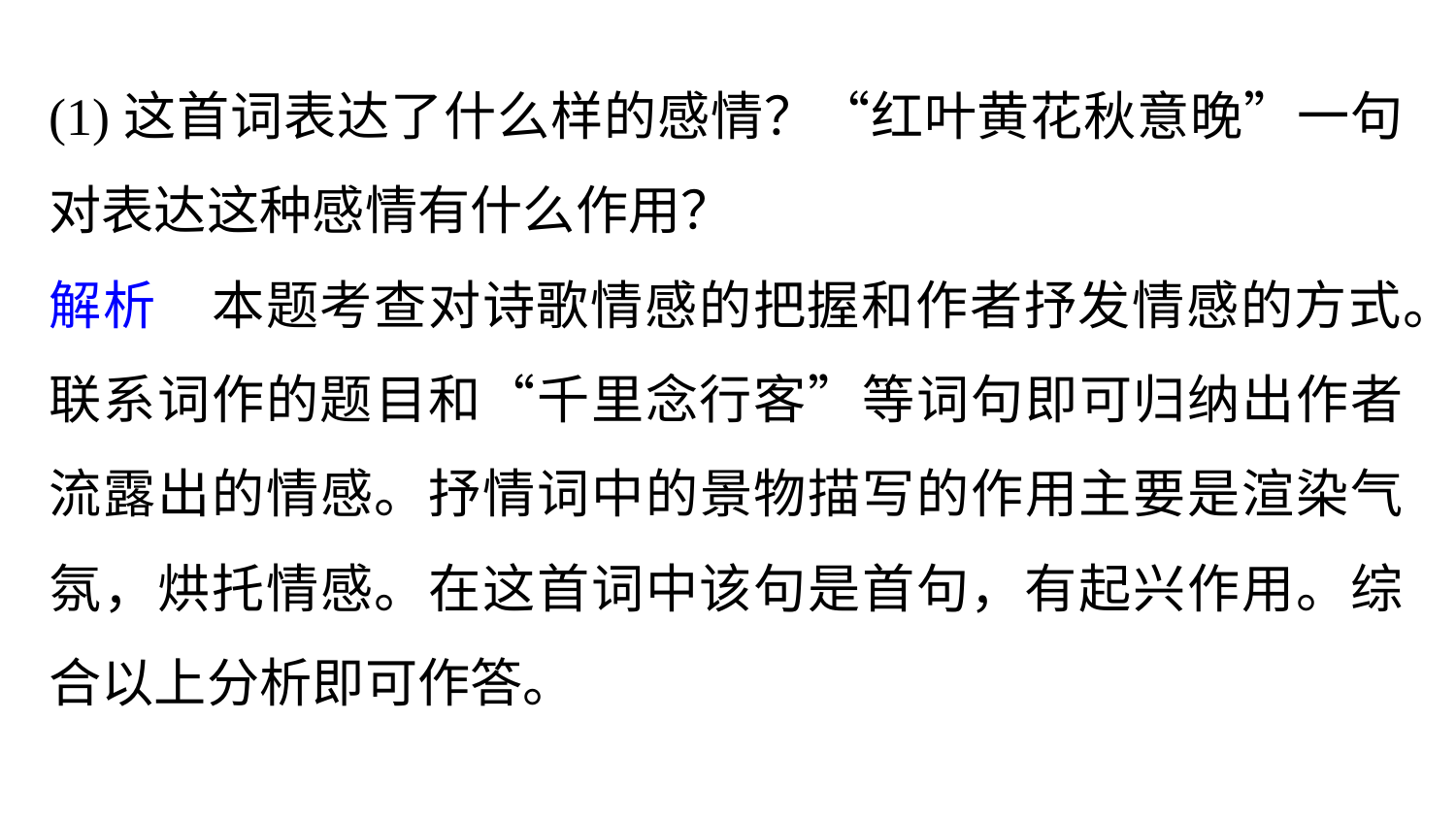

(1)这首词表达了什么样的感情？“红叶黄花秋意晚”一句对表达这种感情有什么作用？
解析　本题考查对诗歌情感的把握和作者抒发情感的方式。联系词作的题目和“千里念行客”等词句即可归纳出作者流露出的情感。抒情词中的景物描写的作用主要是渲染气氛，烘托情感。在这首词中该句是首句，有起兴作用。综合以上分析即可作答。